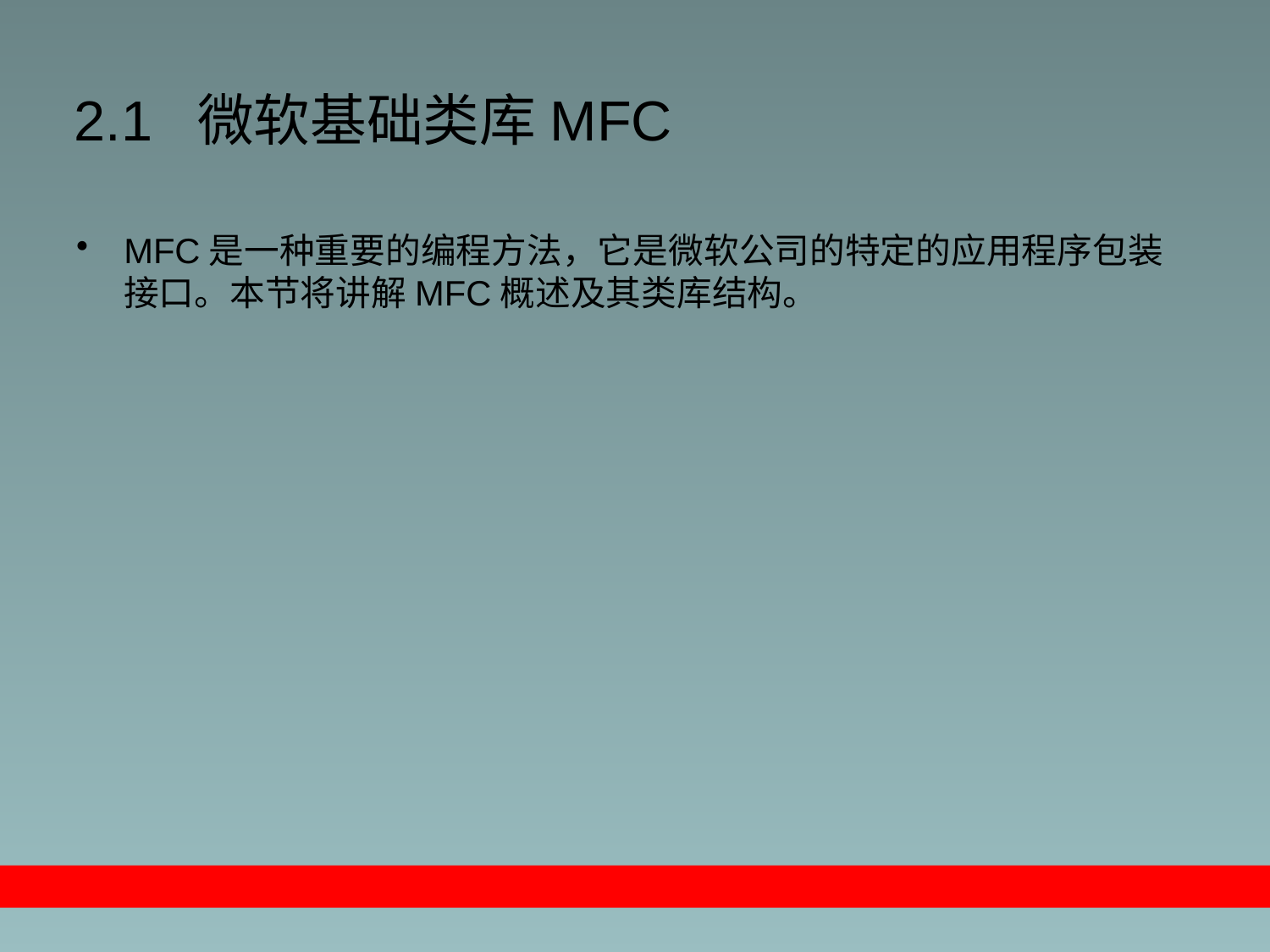

# 2.1  微软基础类库MFC
MFC是一种重要的编程方法，它是微软公司的特定的应用程序包装接口。本节将讲解MFC概述及其类库结构。